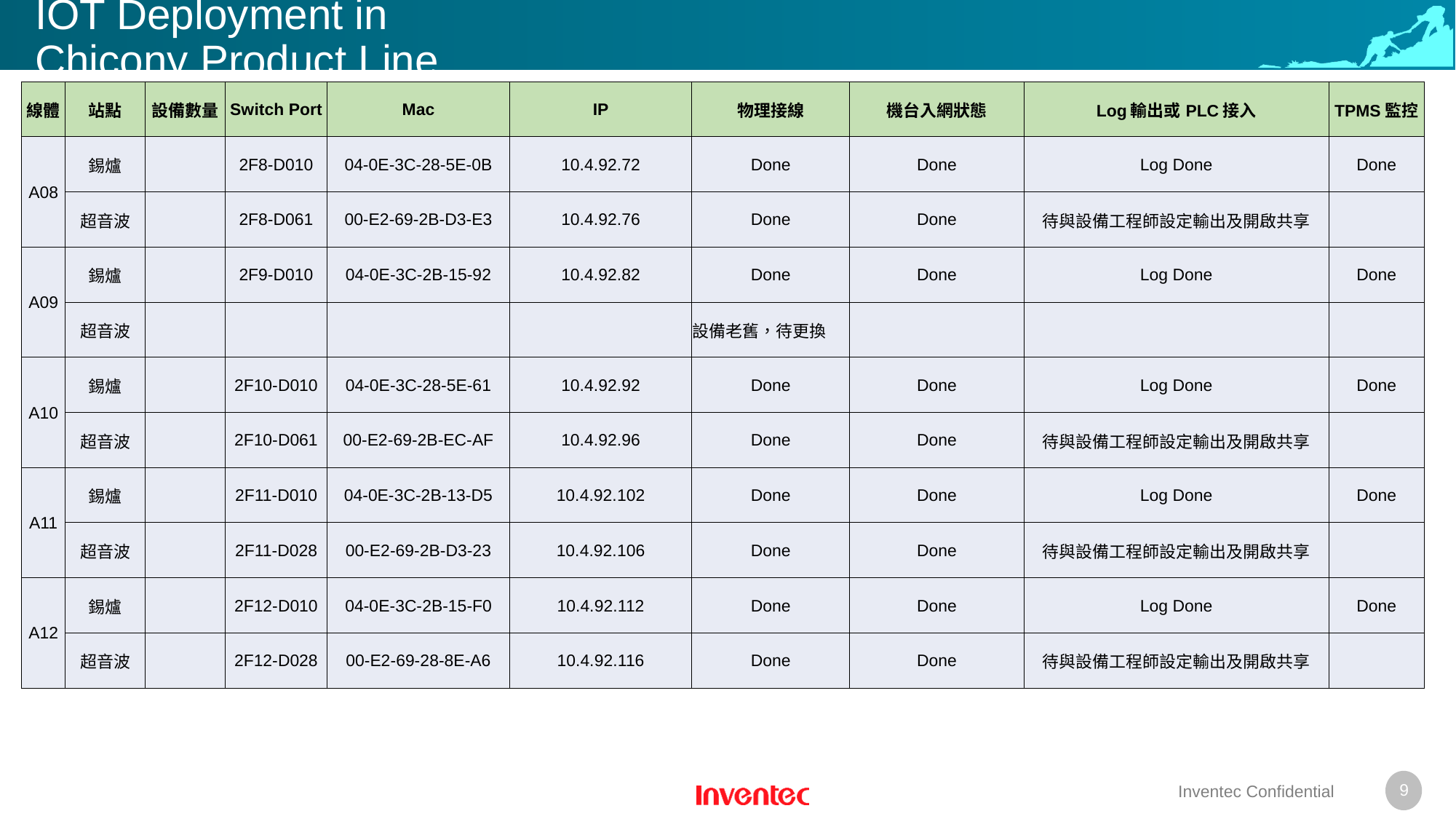

# IOT Deployment in Chicony Product Line
| 線體 | 站點 | 設備數量 | Switch Port | Mac | IP | 物理接線 | 機台入網狀態 | Log輸出或PLC接入 | TPMS監控 |
| --- | --- | --- | --- | --- | --- | --- | --- | --- | --- |
| A08 | 錫爐 |  | 2F8-D010 | 04-0E-3C-28-5E-0B | 10.4.92.72 | Done | Done | Log Done | Done |
|  | 超音波 |  | 2F8-D061 | 00-E2-69-2B-D3-E3 | 10.4.92.76 | Done | Done | 待與設備工程師設定輸出及開啟共享 |  |
| A09 | 錫爐 |  | 2F9-D010 | 04-0E-3C-2B-15-92 | 10.4.92.82 | Done | Done | Log Done | Done |
|  | 超音波 |  |  |  |  | 設備老舊，待更換 |  |  |  |
| A10 | 錫爐 |  | 2F10-D010 | 04-0E-3C-28-5E-61 | 10.4.92.92 | Done | Done | Log Done | Done |
|  | 超音波 |  | 2F10-D061 | 00-E2-69-2B-EC-AF | 10.4.92.96 | Done | Done | 待與設備工程師設定輸出及開啟共享 |  |
| A11 | 錫爐 |  | 2F11-D010 | 04-0E-3C-2B-13-D5 | 10.4.92.102 | Done | Done | Log Done | Done |
|  | 超音波 |  | 2F11-D028 | 00-E2-69-2B-D3-23 | 10.4.92.106 | Done | Done | 待與設備工程師設定輸出及開啟共享 |  |
| A12 | 錫爐 |  | 2F12-D010 | 04-0E-3C-2B-15-F0 | 10.4.92.112 | Done | Done | Log Done | Done |
|  | 超音波 |  | 2F12-D028 | 00-E2-69-28-8E-A6 | 10.4.92.116 | Done | Done | 待與設備工程師設定輸出及開啟共享 |  |